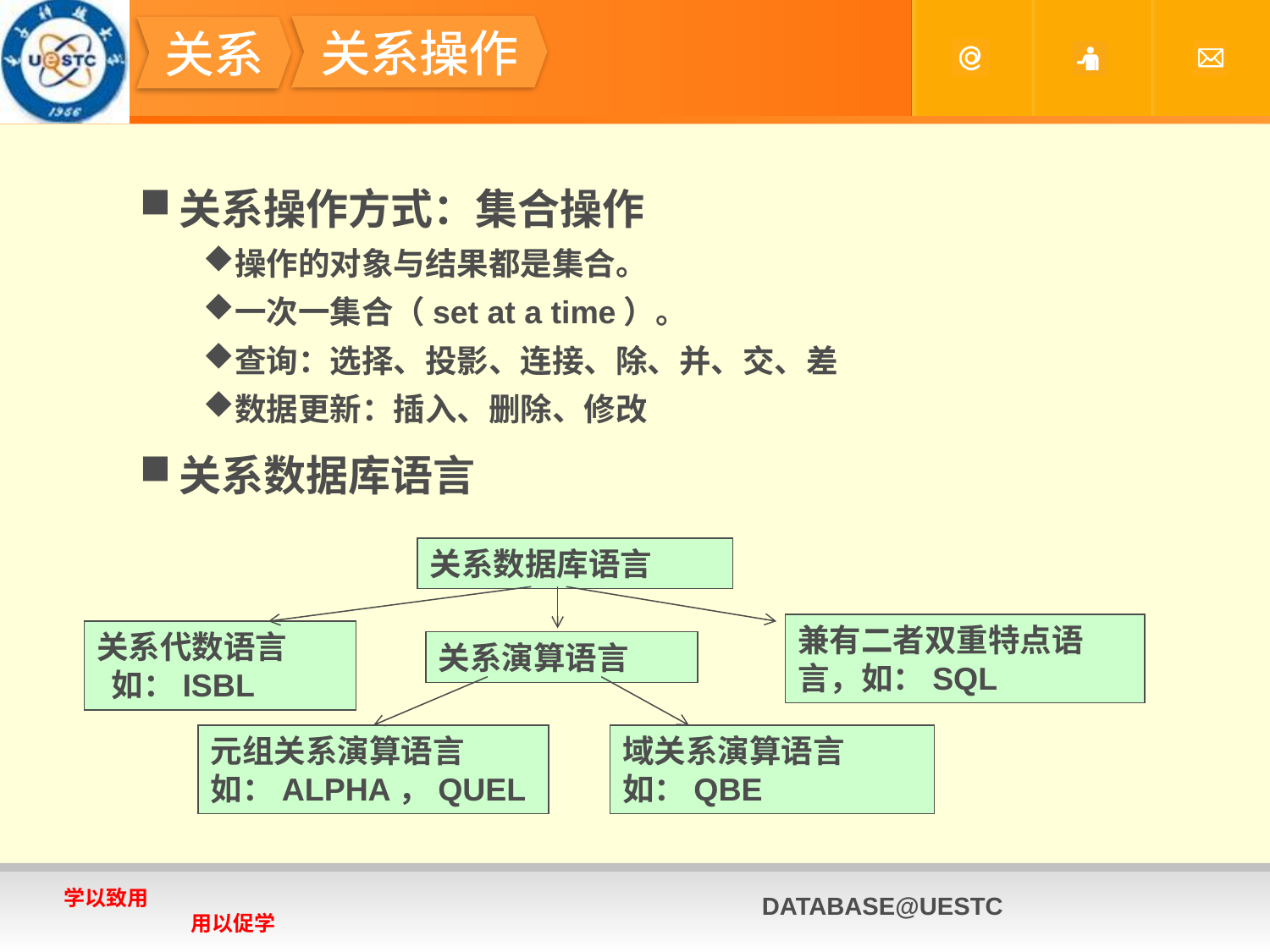

#
关系操作
关系
关系操作方式：集合操作
操作的对象与结果都是集合。
一次一集合（set at a time）。
查询：选择、投影、连接、除、并、交、差
数据更新：插入、删除、修改
关系数据库语言
关系数据库语言
兼有二者双重特点语言，如：SQL
关系代数语言
 如：ISBL
关系演算语言
元组关系演算语言
如：ALPHA，QUEL
域关系演算语言
如：QBE